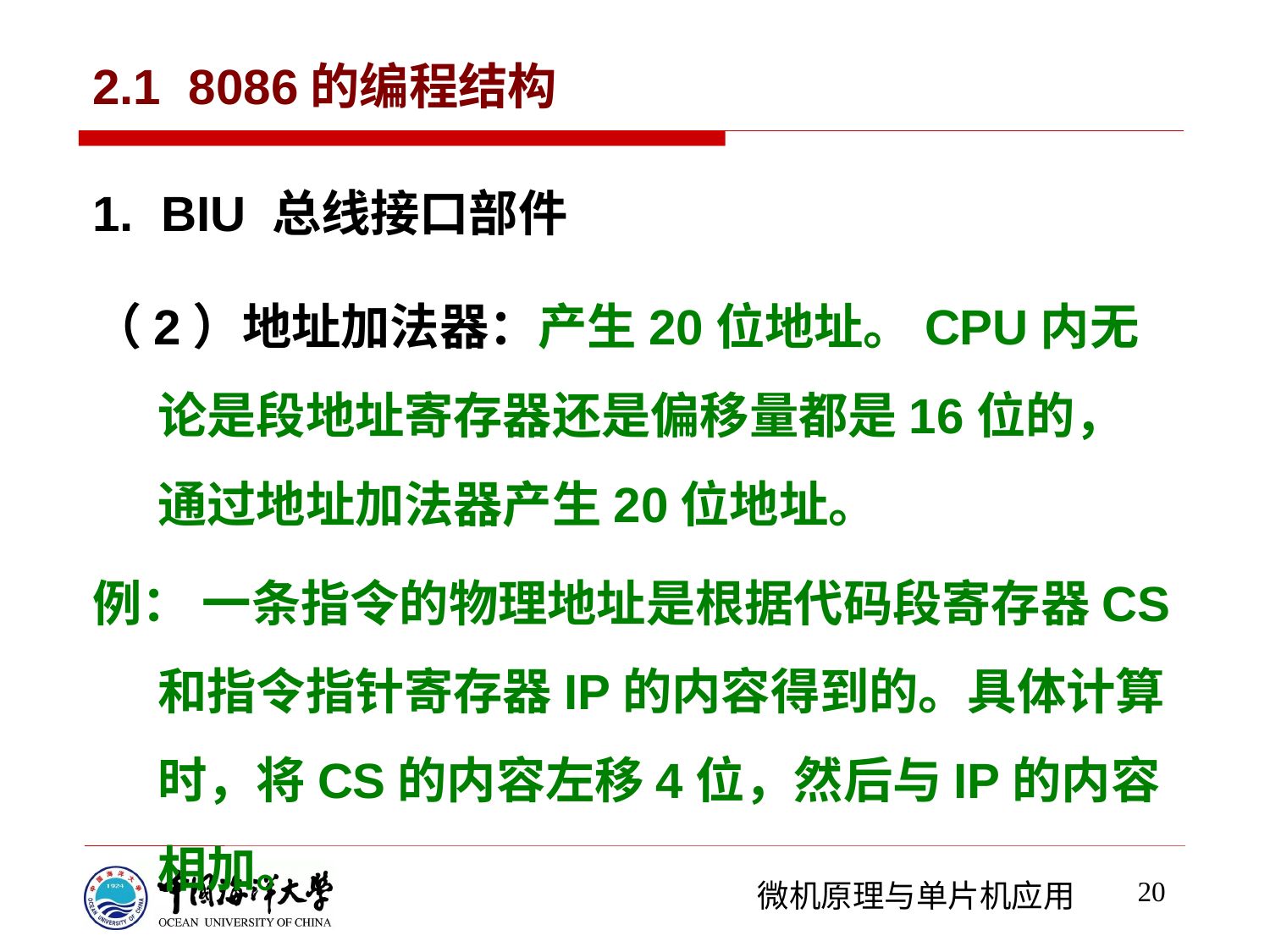

# 2.1  8086的编程结构
1.  BIU 总线接口部件
（2）地址加法器：产生20位地址。CPU内无论是段地址寄存器还是偏移量都是16位的，通过地址加法器产生20位地址。
例： 一条指令的物理地址是根据代码段寄存器CS和指令指针寄存器IP的内容得到的。具体计算时，将CS的内容左移4位，然后与IP的内容相加。

20